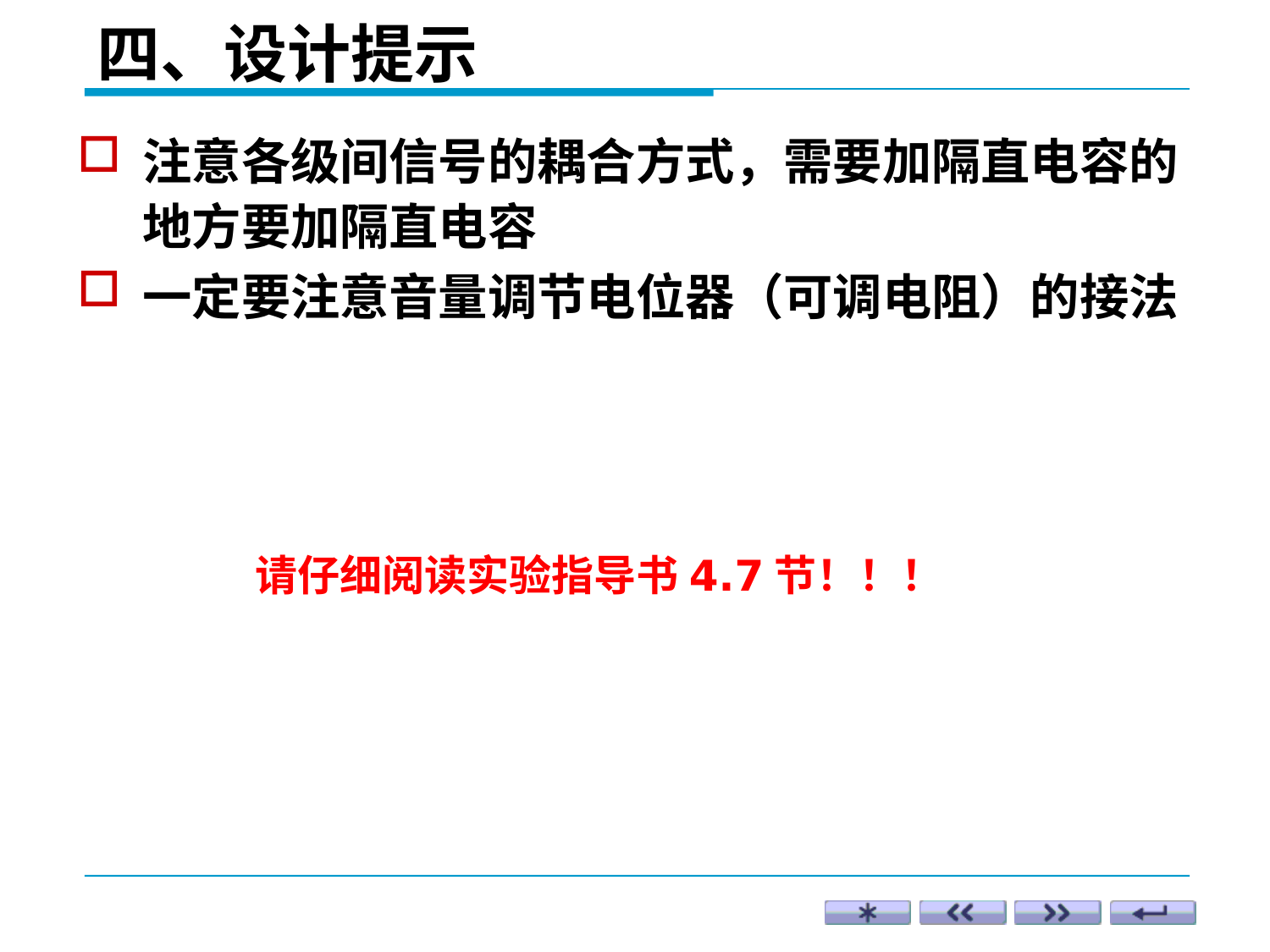

四、设计提示
注意各级间信号的耦合方式，需要加隔直电容的地方要加隔直电容
一定要注意音量调节电位器（可调电阻）的接法
	请仔细阅读实验指导书4.7节！！！
16